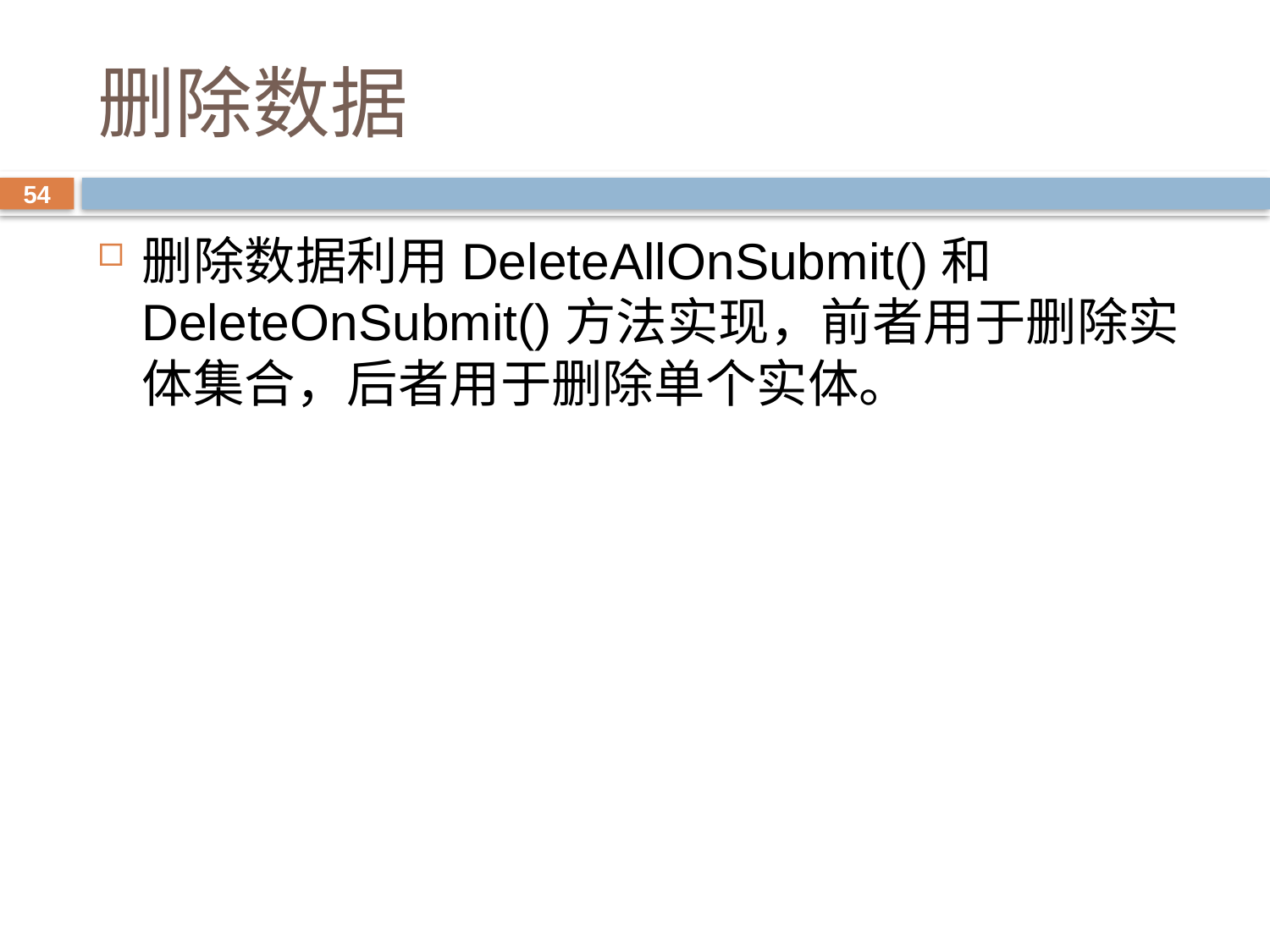

# 删除数据
54
删除数据利用DeleteAllOnSubmit()和DeleteOnSubmit()方法实现，前者用于删除实体集合，后者用于删除单个实体。